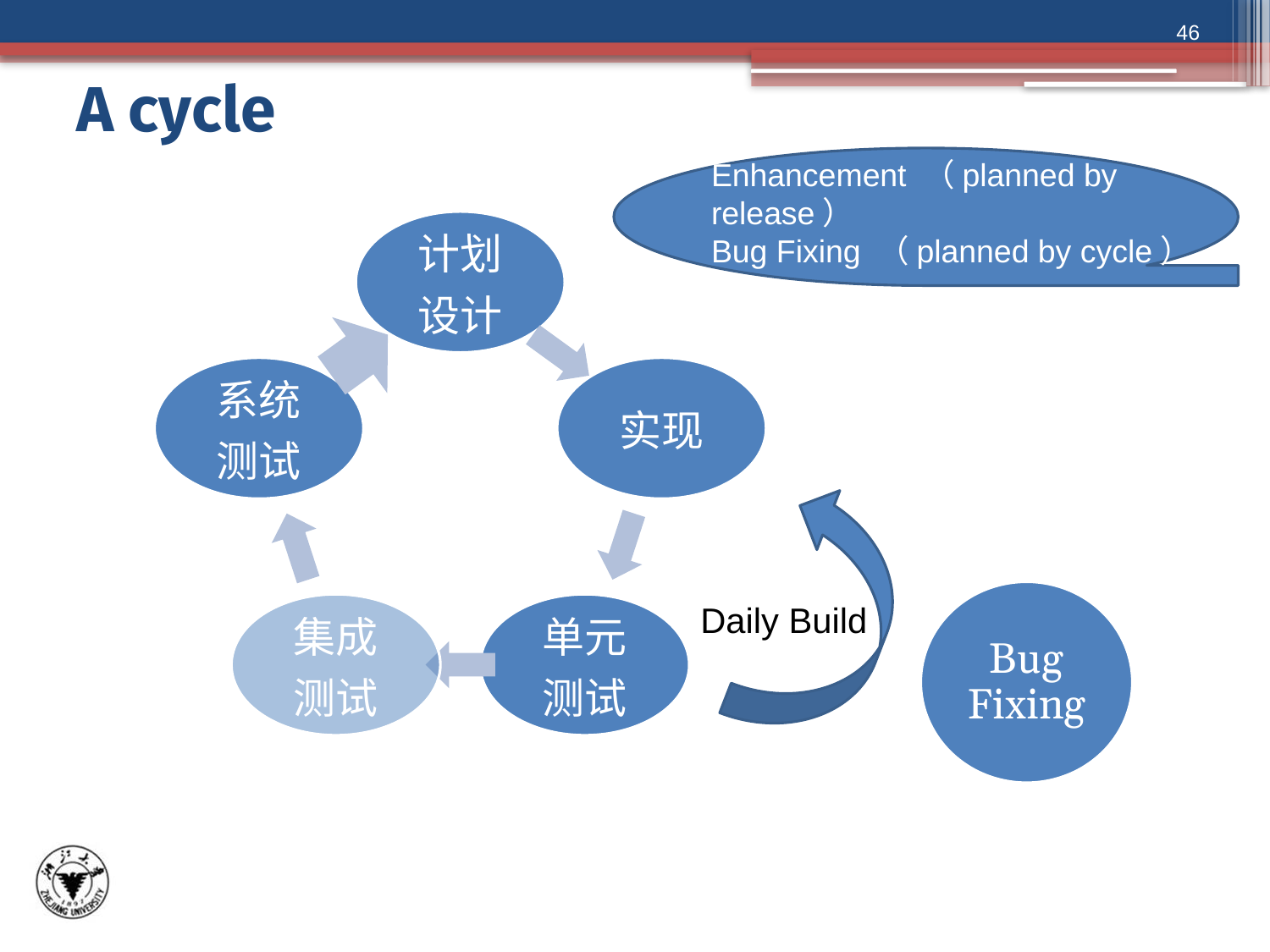

46
# A cycle

Enhancement （planned by release）
Bug Fixing （planned by cycle）
实现
单元测试
集成测试
系统测试
计划设计

Bug Fixing
Daily Build